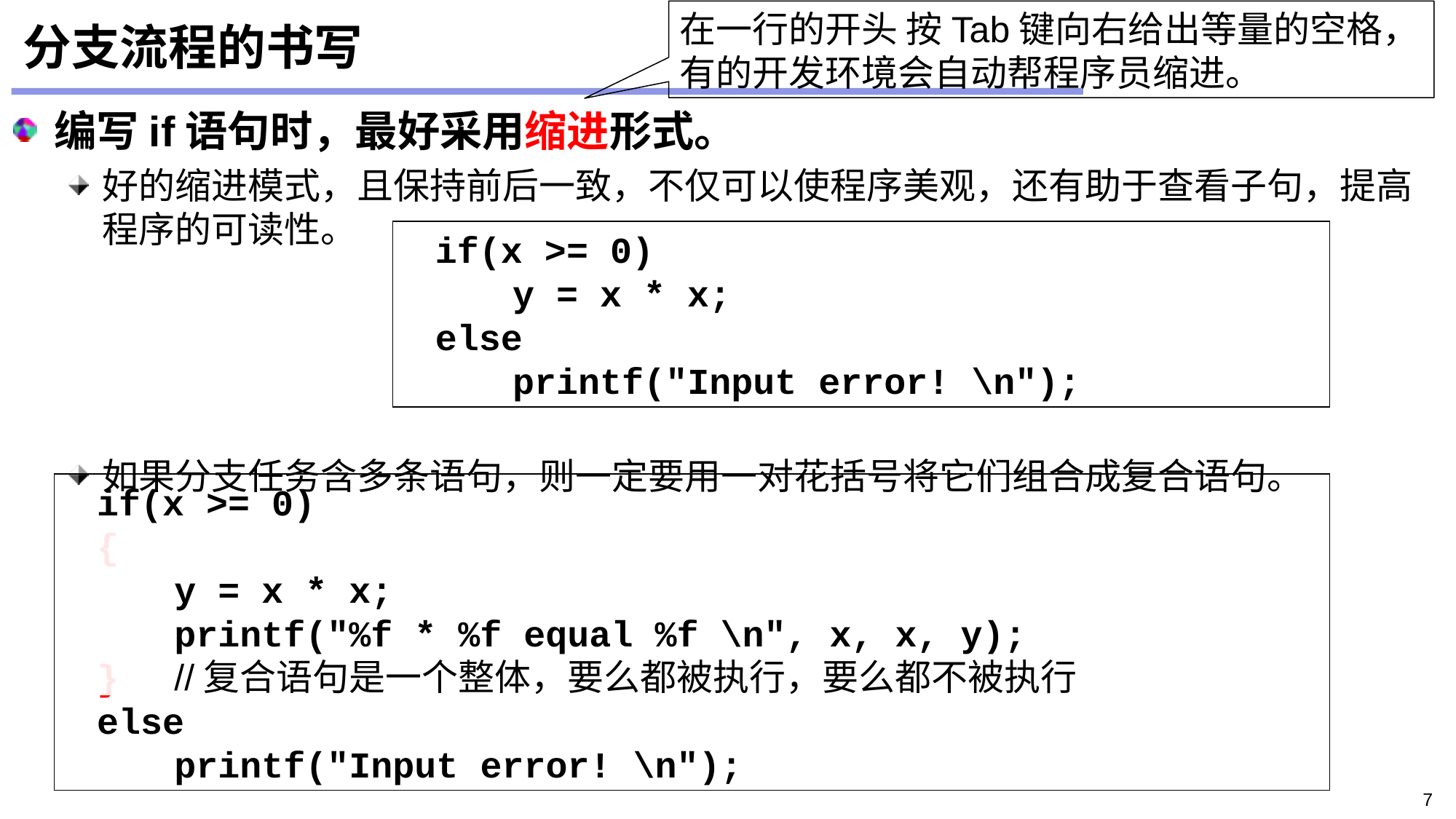

分支流程的书写
在一行的开头 按Tab键向右给出等量的空格，有的开发环境会自动帮程序员缩进。
编写if语句时，最好采用缩进形式。
好的缩进模式，且保持前后一致，不仅可以使程序美观，还有助于查看子句，提高程序的可读性。

如果分支任务含多条语句，则一定要用一对花括号将它们组合成复合语句。
if(x >= 0)
	y = x * x;
else
	printf("Input error! \n");
if(x >= 0)
{
	y = x * x;
	printf("%f * %f equal %f \n", x, x, y);
}	//复合语句是一个整体，要么都被执行，要么都不被执行
else
	printf("Input error! \n");

7